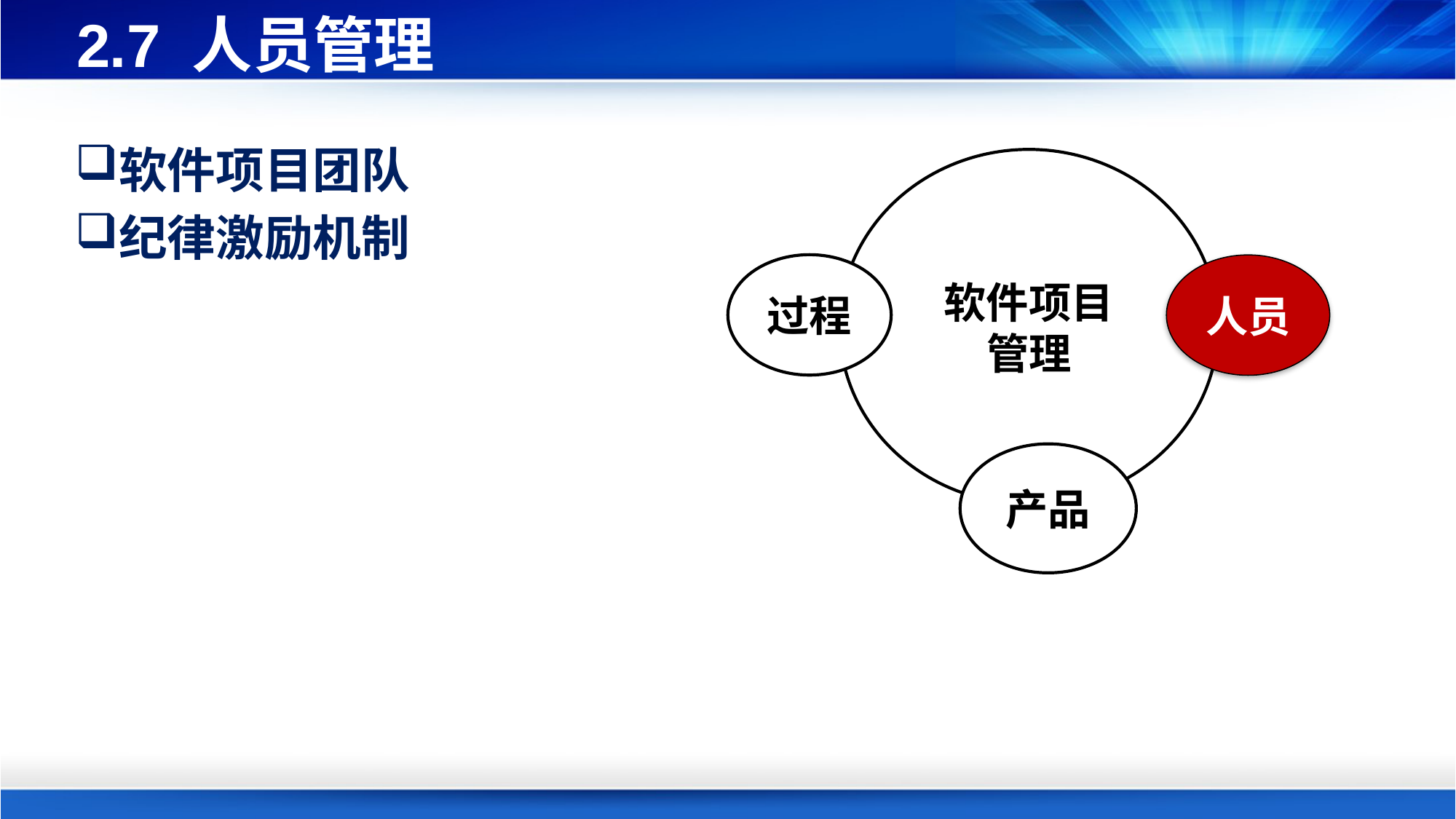

# 2.7 人员管理
软件项目团队
纪律激励机制
软件项目
管理
过程
人员
产品